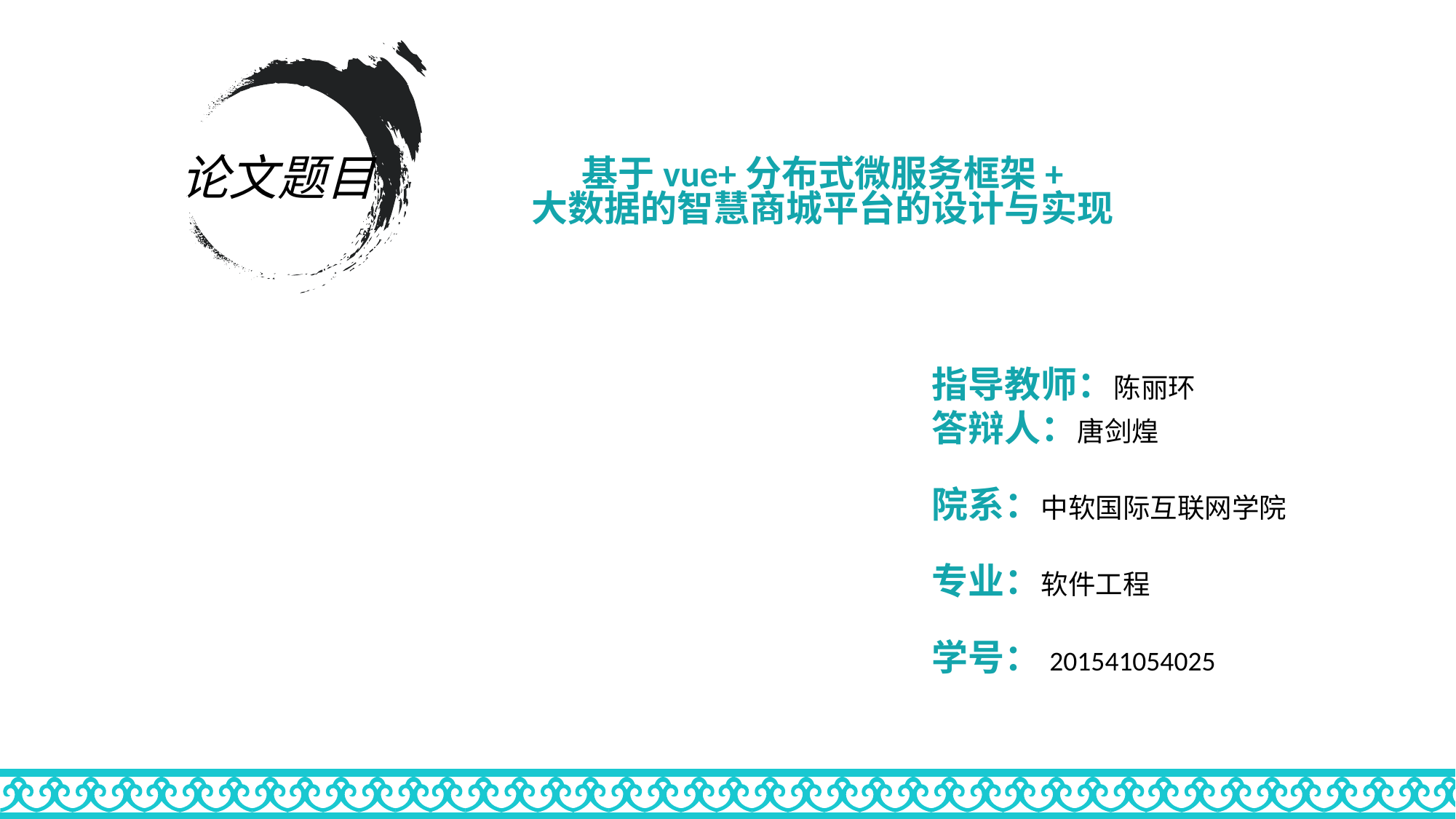

论文题目
基于vue+分布式微服务框架+
大数据的智慧商城平台的设计与实现
指导教师：陈丽环
答辩人：唐剑煌

院系：中软国际互联网学院

专业：软件工程

学号：201541054025